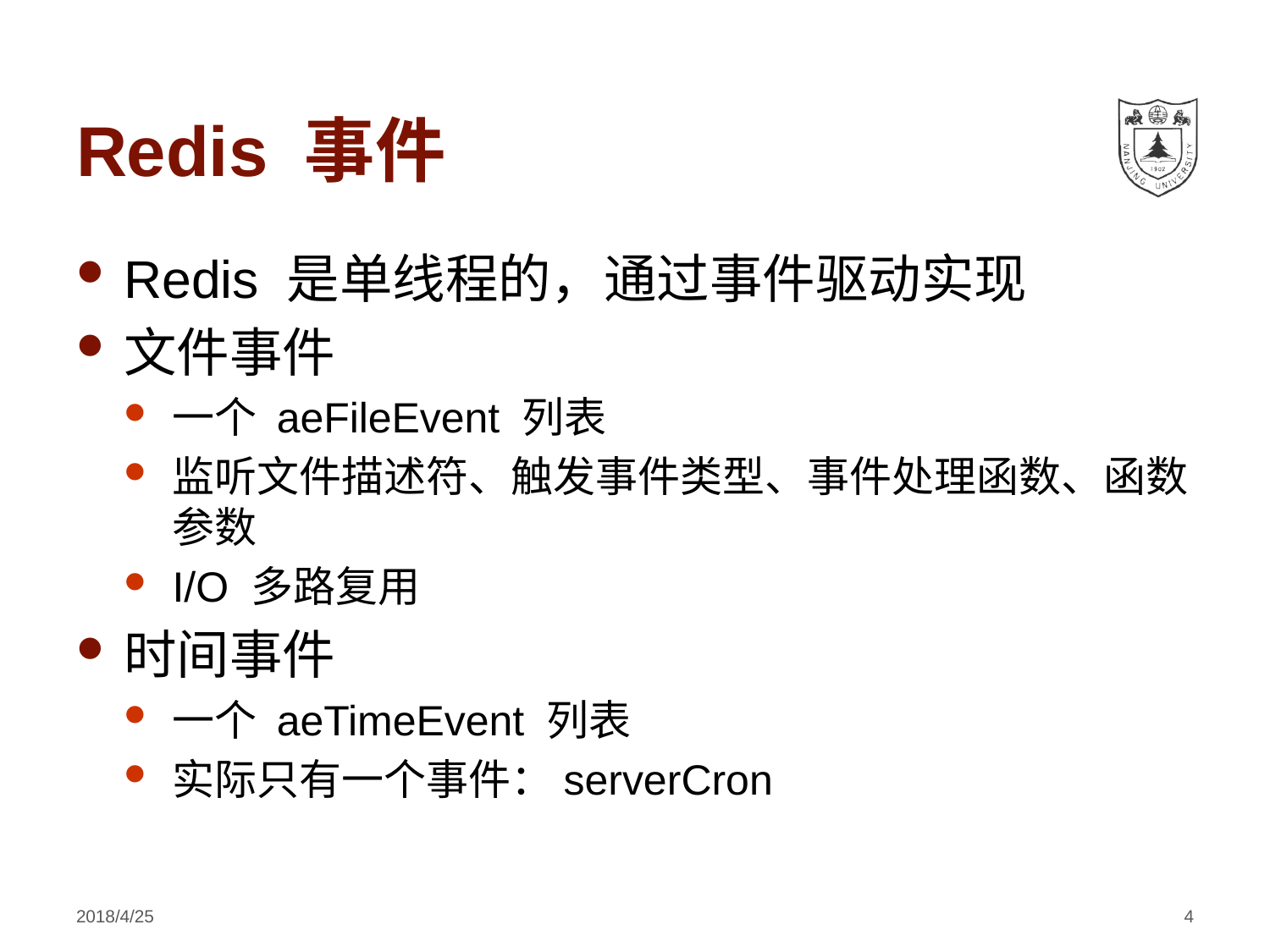

# Redis 事件
Redis 是单线程的，通过事件驱动实现
文件事件
一个 aeFileEvent 列表
监听文件描述符、触发事件类型、事件处理函数、函数参数
I/O 多路复用
时间事件
一个 aeTimeEvent 列表
实际只有一个事件：serverCron
2018/4/25

4